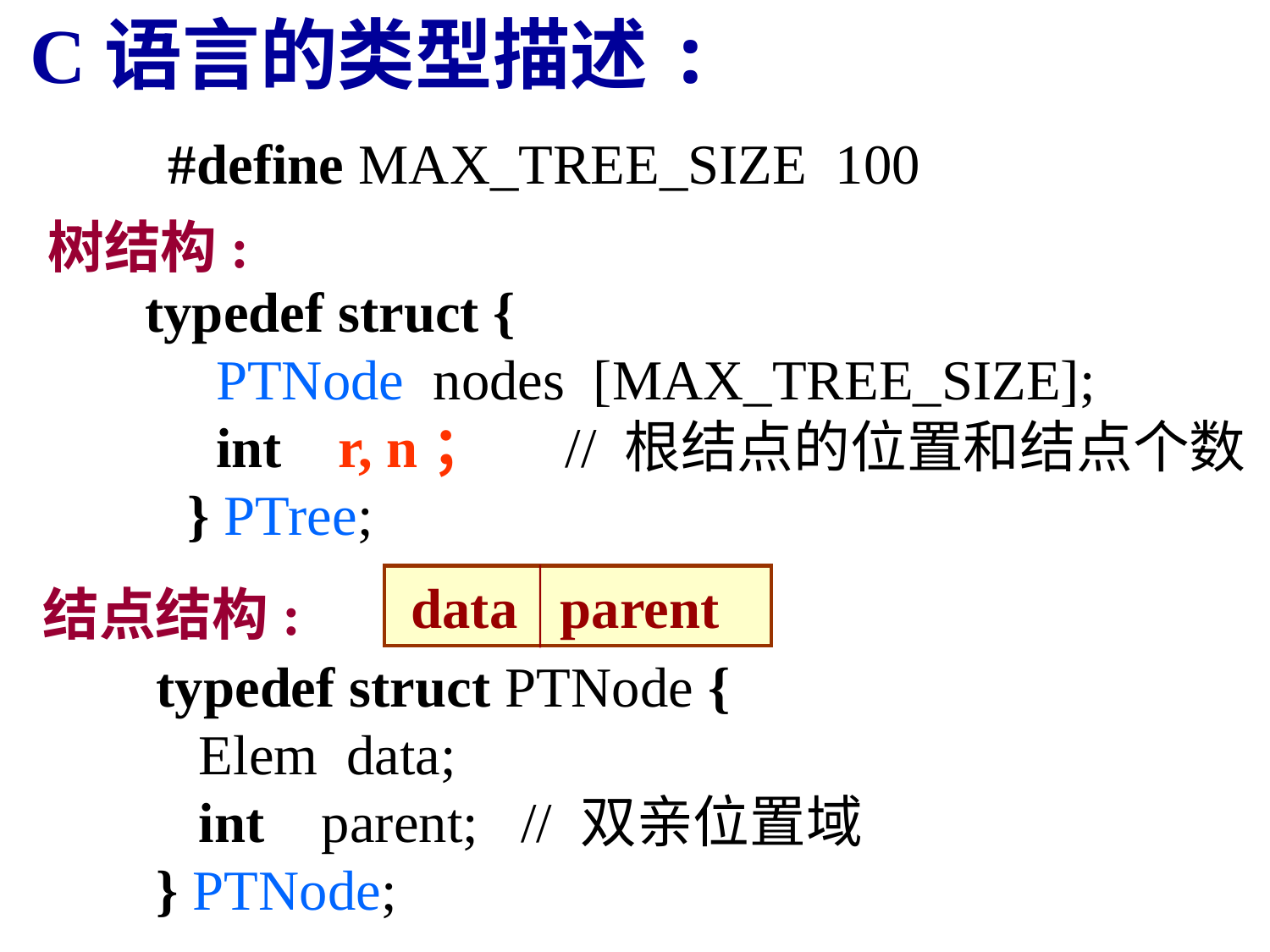

C语言的类型描述:
#define MAX_TREE_SIZE  100
树结构:
typedef struct {
     PTNode  nodes  [MAX_TREE_SIZE];
     int    r, n；     // 根结点的位置和结点个数
   } PTree;
 data   parent

结点结构:
   typedef struct PTNode {
      Elem  data;
      int    parent;   // 双亲位置域
   } PTNode;